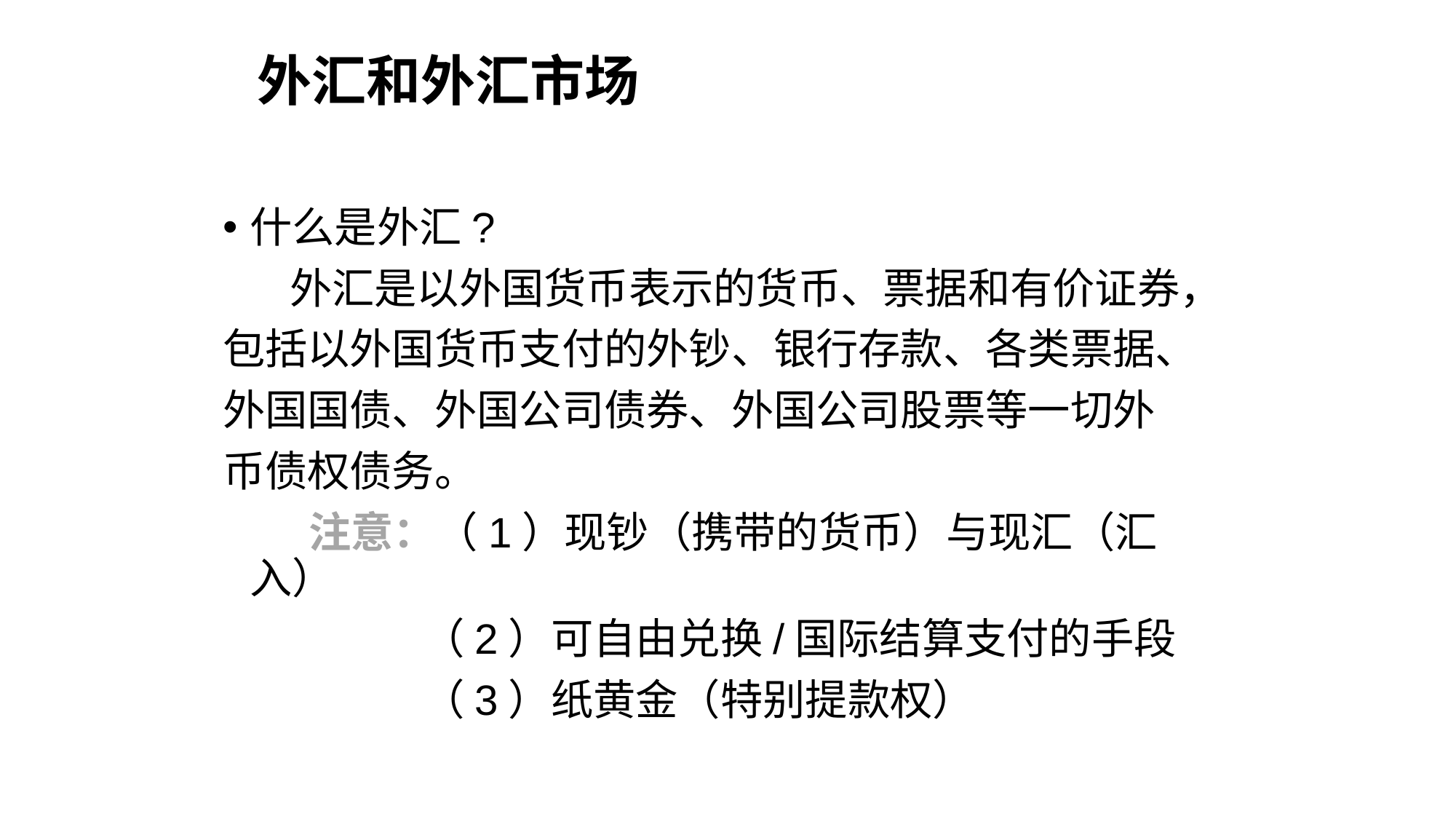

外汇和外汇市场

什么是外汇?
      外汇是以外国货币表示的货币、票据和有价证券，
包括以外国货币支付的外钞、银行存款、各类票据、
外国国债、外国公司债券、外国公司股票等一切外
币债权债务。
        注意：（1）现钞（携带的货币）与现汇（汇入）
                    （2）可自由兑换/国际结算支付的手段
                    （3）纸黄金（特别提款权）